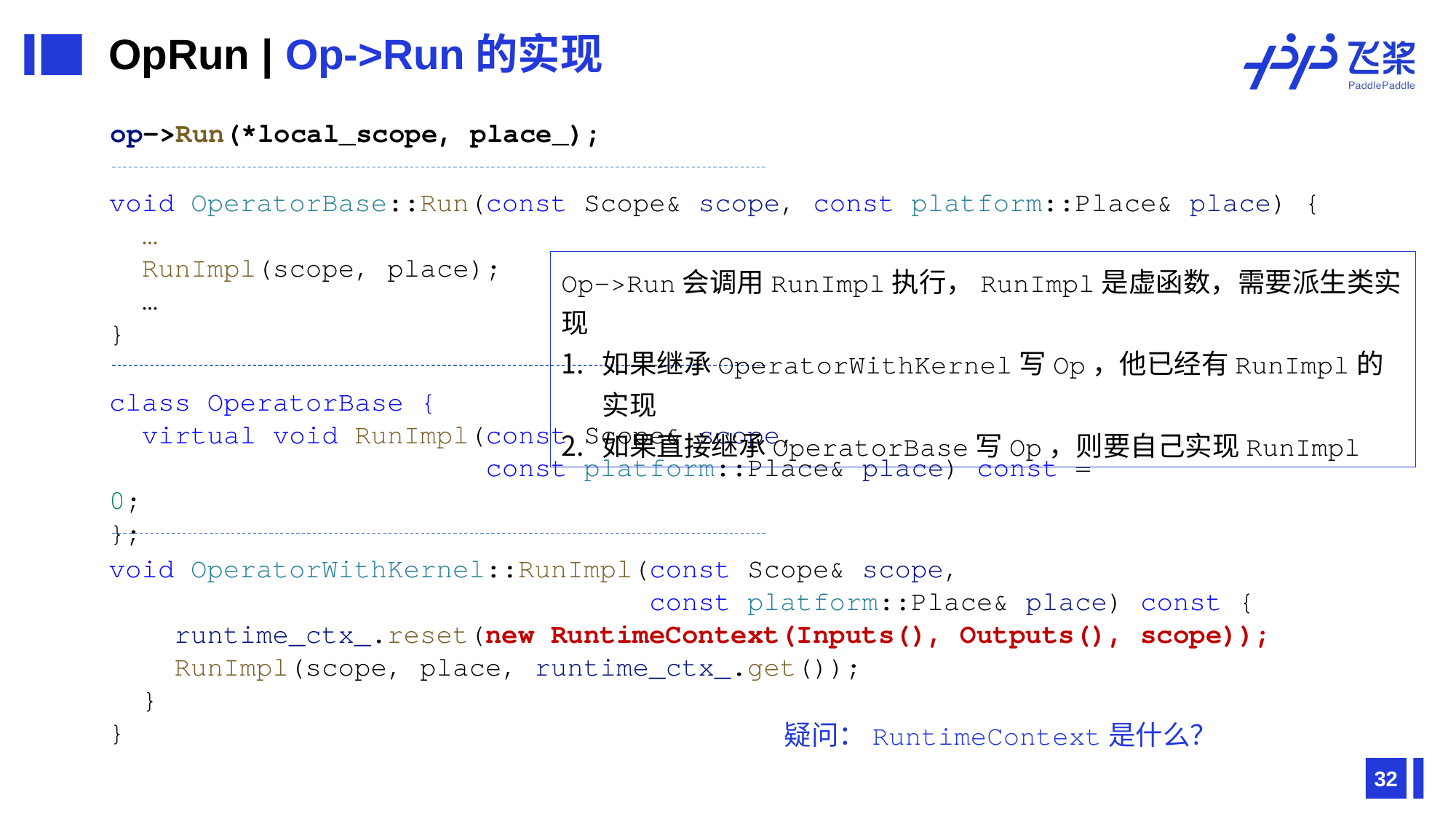

OpRun | Op->Run的实现
op->Run(*local_scope, place_);
void OperatorBase::Run(const Scope& scope, const platform::Place& place) {
  …
  RunImpl(scope, place);
  …
}
Op->Run会调用RunImpl执行，RunImpl是虚函数，需要派生类实现
如果继承OperatorWithKernel写Op，他已经有RunImpl的实现
如果直接继承OperatorBase写Op，则要自己实现RunImpl
class OperatorBase {
  virtual void RunImpl(const Scope& scope,
                       const platform::Place& place) const = 0;
};
void OperatorWithKernel::RunImpl(const Scope& scope,
                                 const platform::Place& place) const {
    runtime_ctx_.reset(new RuntimeContext(Inputs(), Outputs(), scope));
    RunImpl(scope, place, runtime_ctx_.get());
  }
}
疑问：RuntimeContext是什么？
32